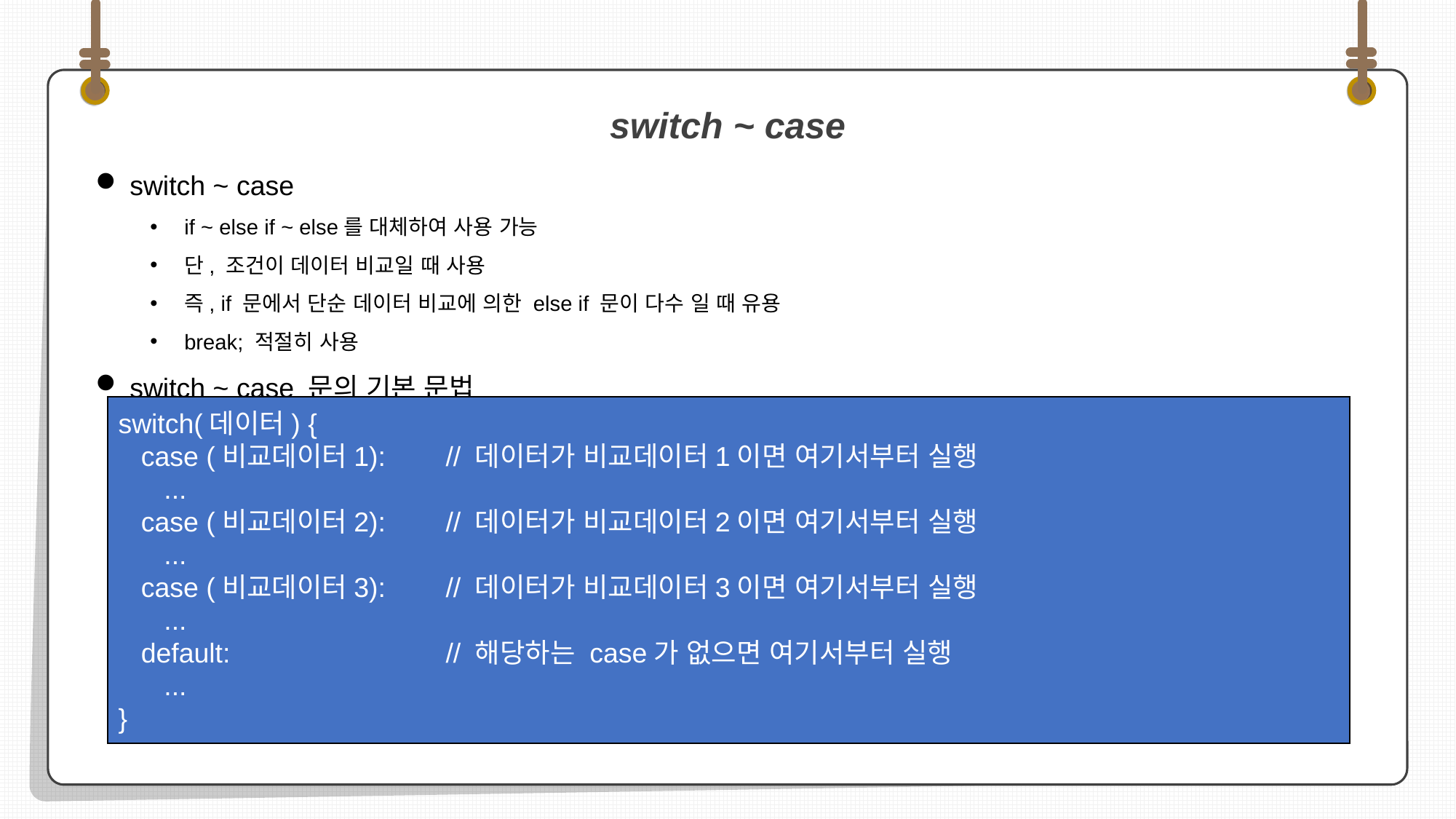

switch ~ case
if ~ else if ~ else를 대체하여 사용 가능
단, 조건이 데이터 비교일 때 사용
즉, if 문에서 단순 데이터 비교에 의한 else if 문이 다수 일 때 유용
break; 적절히 사용
switch ~ case 문의 기본 문법

switch ~ case

switch(데이터) {
   case (비교데이터1):	// 데이터가 비교데이터1이면 여기서부터 실행
      ...
   case (비교데이터2):	// 데이터가 비교데이터2이면 여기서부터 실행
      ...
   case (비교데이터3):	// 데이터가 비교데이터3이면 여기서부터 실행
      ...
   default:		// 해당하는 case가 없으면 여기서부터 실행
      ...
}